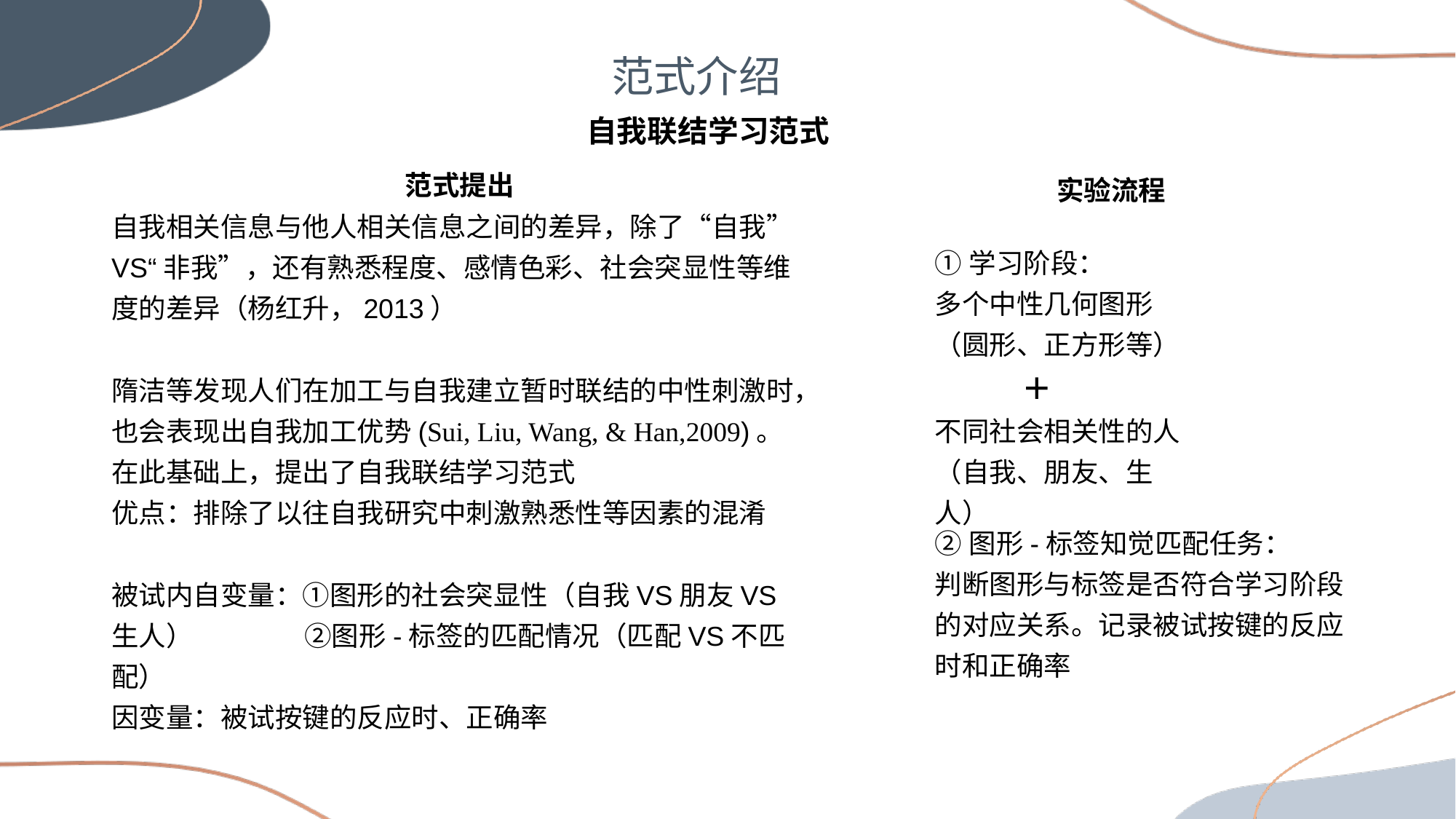

范式介绍
自我联结学习范式
范式提出
自我相关信息与他人相关信息之间的差异，除了“自我”VS“非我”，还有熟悉程度、感情色彩、社会突显性等维度的差异（杨红升，2013）

隋洁等发现人们在加工与自我建立暂时联结的中性刺激时，也会表现出自我加工优势(Sui, Liu, Wang, & Han,2009)。
在此基础上，提出了自我联结学习范式
优点：排除了以往自我研究中刺激熟悉性等因素的混淆

被试内自变量：①图形的社会突显性（自我VS朋友VS生人）                  ②图形-标签的匹配情况（匹配VS不匹配）
因变量：被试按键的反应时、正确率

实验流程
①学习阶段：
多个中性几何图形（圆形、正方形等）
             ＋
不同社会相关性的人
（自我、朋友、生人）
②图形-标签知觉匹配任务：
判断图形与标签是否符合学习阶段的对应关系。记录被试按键的反应时和正确率